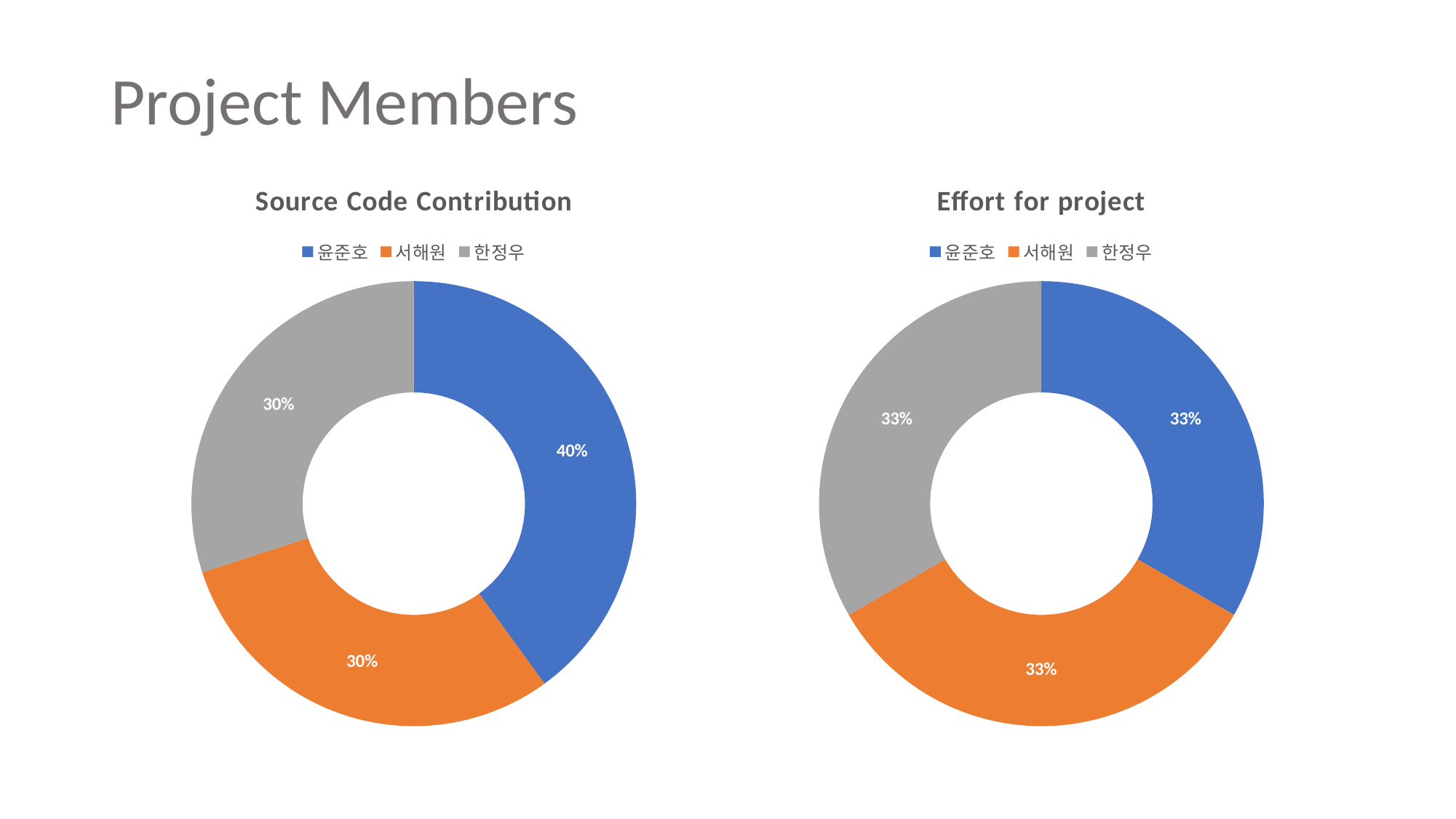

# Project Members

### Chart:

| Category | Effort for project |
|---|---|
| 윤준호 | 0.33 |
| 서해원 | 0.33 |
| 한정우 | 0.33 |

### Chart:

| Category | Source Code Contribution |
|---|---|
| 윤준호 | 0.4 |
| 서해원 | 0.3 |
| 한정우 | 0.3 |